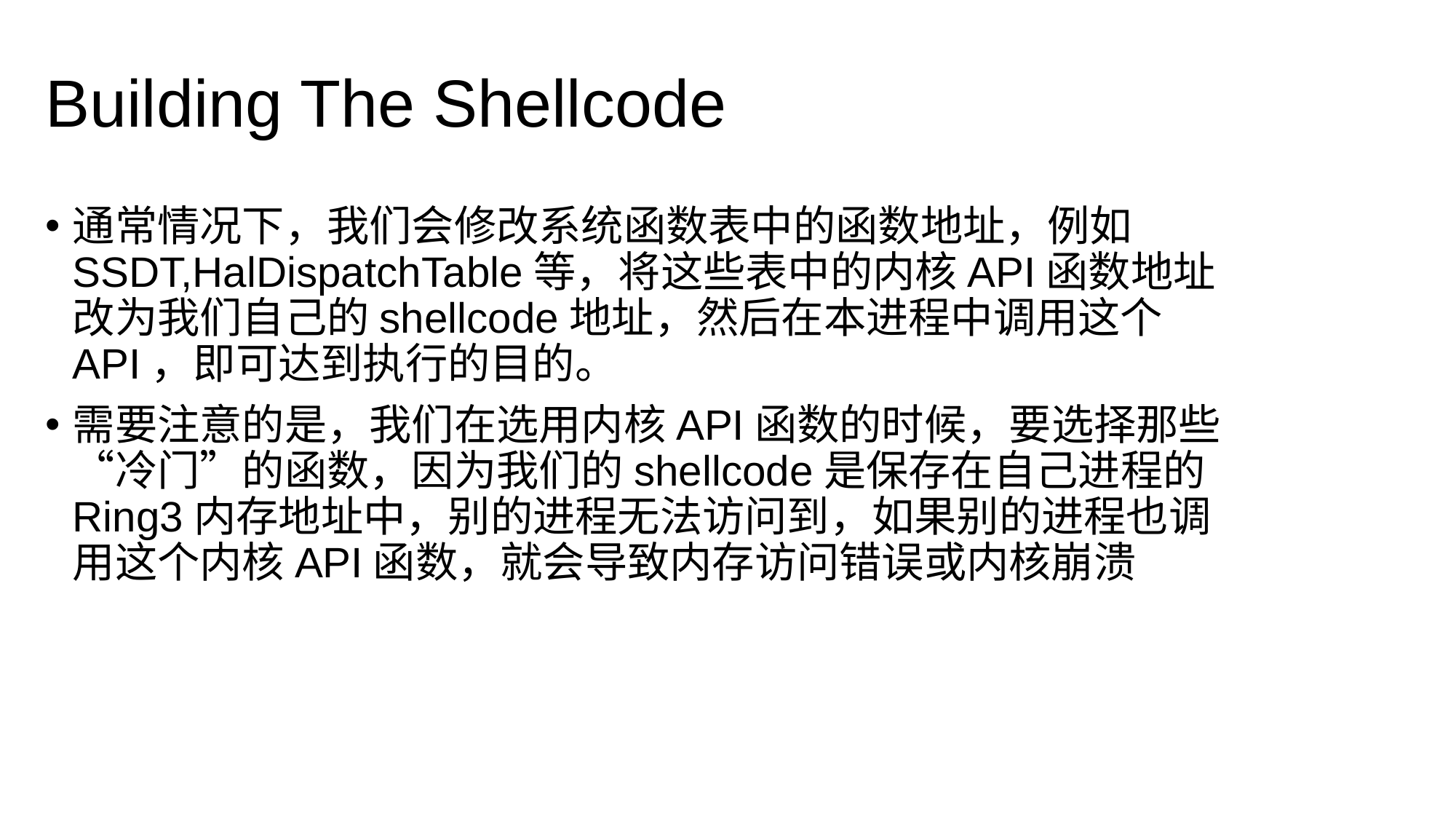

# Building The Shellcode
通常情况下，我们会修改系统函数表中的函数地址，例如SSDT,HalDispatchTable等，将这些表中的内核API函数地址改为我们自己的shellcode地址，然后在本进程中调用这个API，即可达到执行的目的。
需要注意的是，我们在选用内核API函数的时候，要选择那些“冷门”的函数，因为我们的shellcode是保存在自己进程的Ring3内存地址中，别的进程无法访问到，如果别的进程也调用这个内核API函数，就会导致内存访问错误或内核崩溃